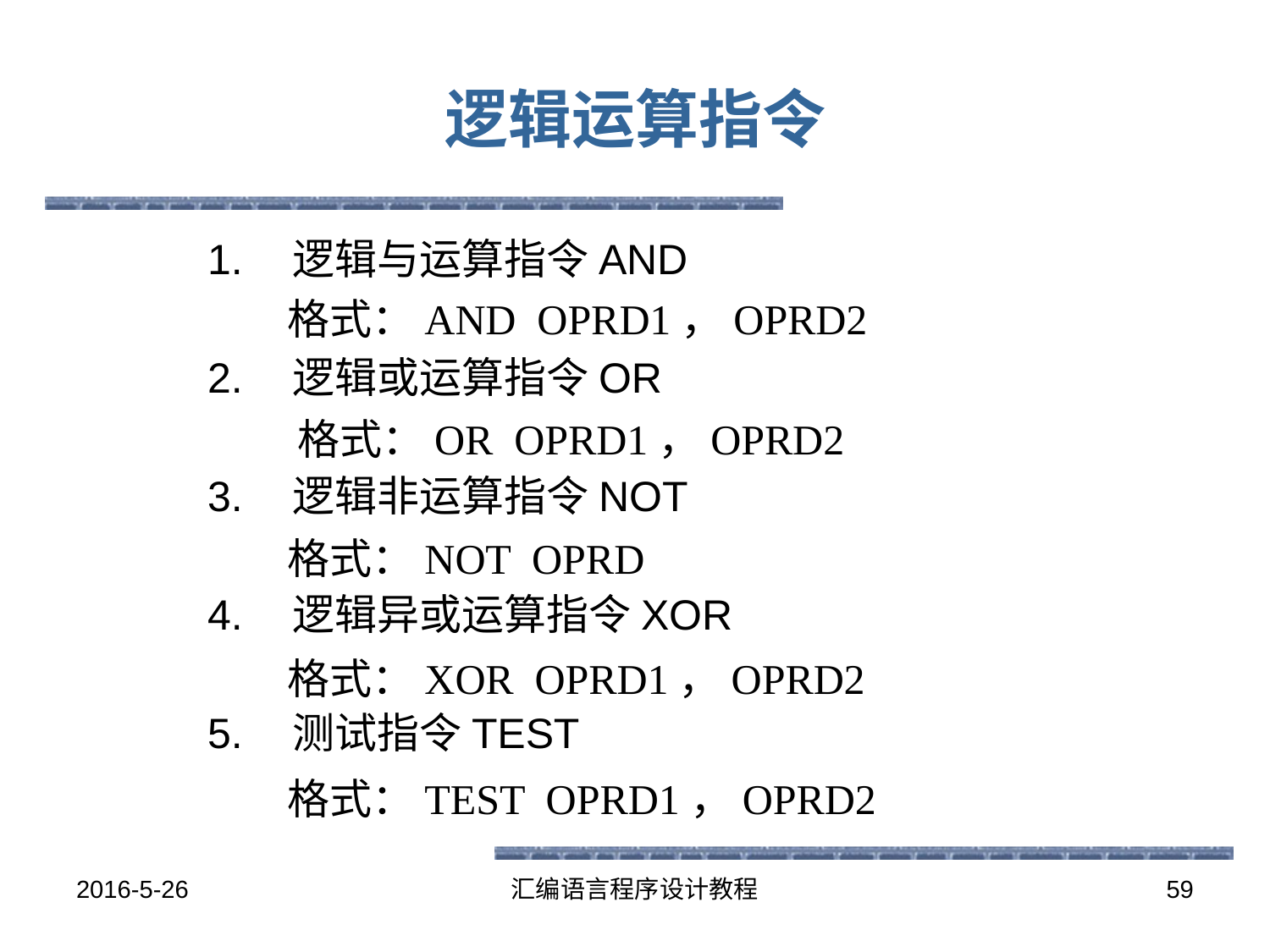

# 逻辑运算指令
逻辑与运算指令AND

逻辑或运算指令OR

逻辑非运算指令NOT

逻辑异或运算指令XOR

测试指令TEST
格式：AND  OPRD1，OPRD2
格式：OR  OPRD1，OPRD2
格式：NOT  OPRD
格式：XOR  OPRD1，OPRD2
格式：TEST  OPRD1，OPRD2
2016-5-26
汇编语言程序设计教程
59